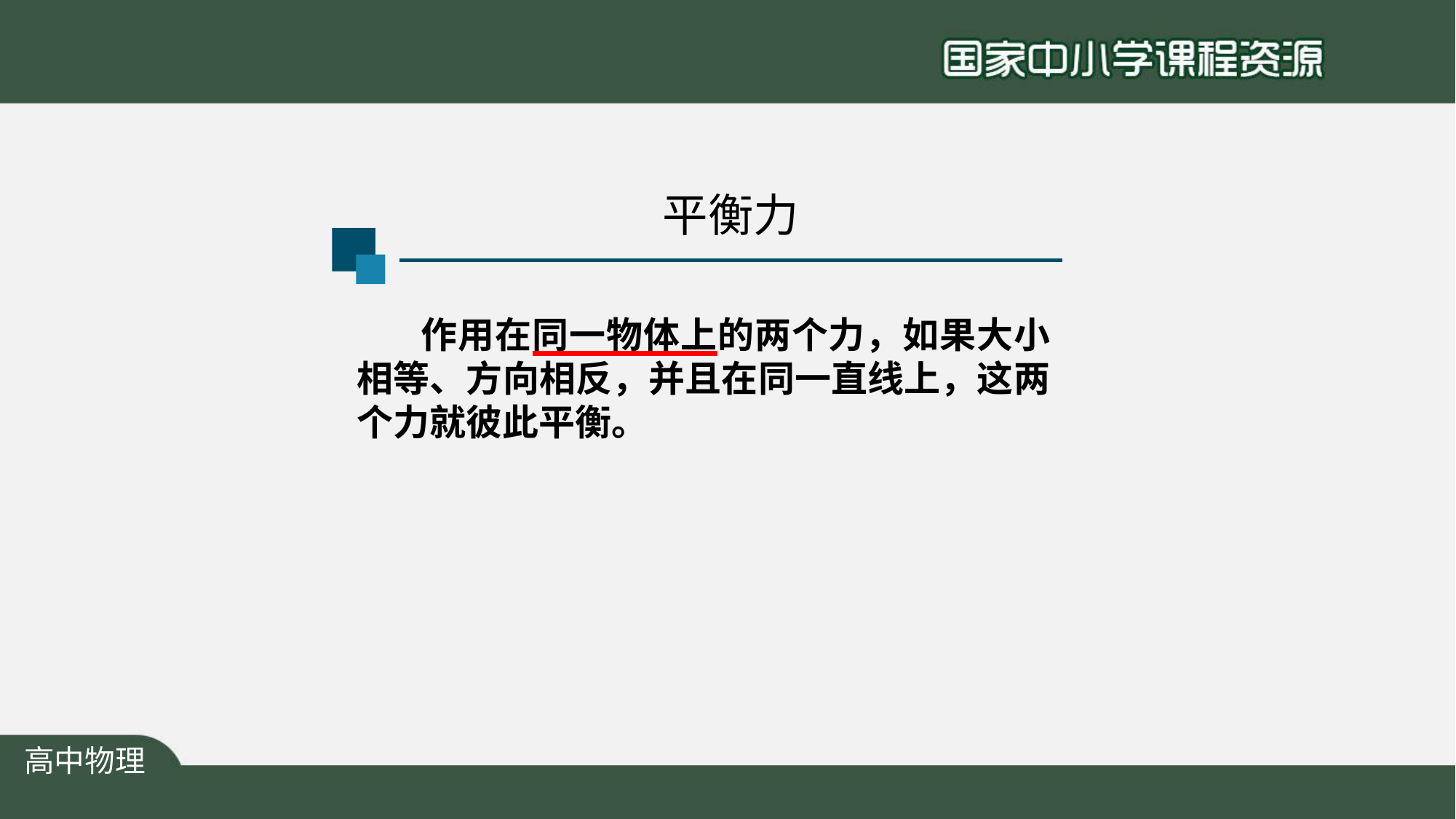

平衡力

作用在同一物体上的两个力，如果大小 相等、方向相反，并且在同一直线上，这两 个力就彼此平衡。
高中物理